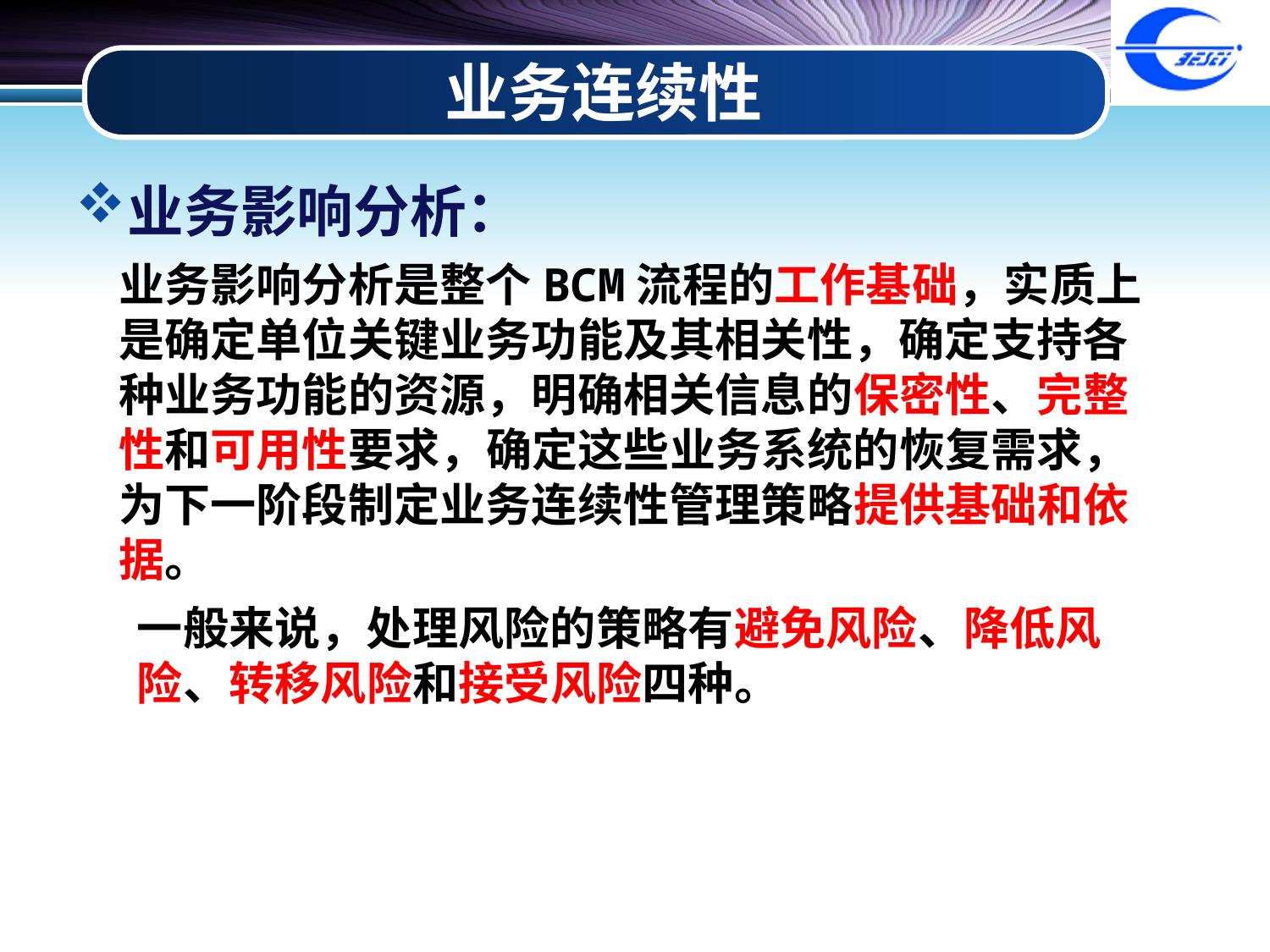

# 业务连续性
业务影响分析：
业务影响分析是整个BCM流程的工作基础，实质上是确定单位关键业务功能及其相关性，确定支持各种业务功能的资源，明确相关信息的保密性、完整性和可用性要求，确定这些业务系统的恢复需求，为下一阶段制定业务连续性管理策略提供基础和依据。
一般来说，处理风险的策略有避免风险、降低风险、转移风险和接受风险四种。